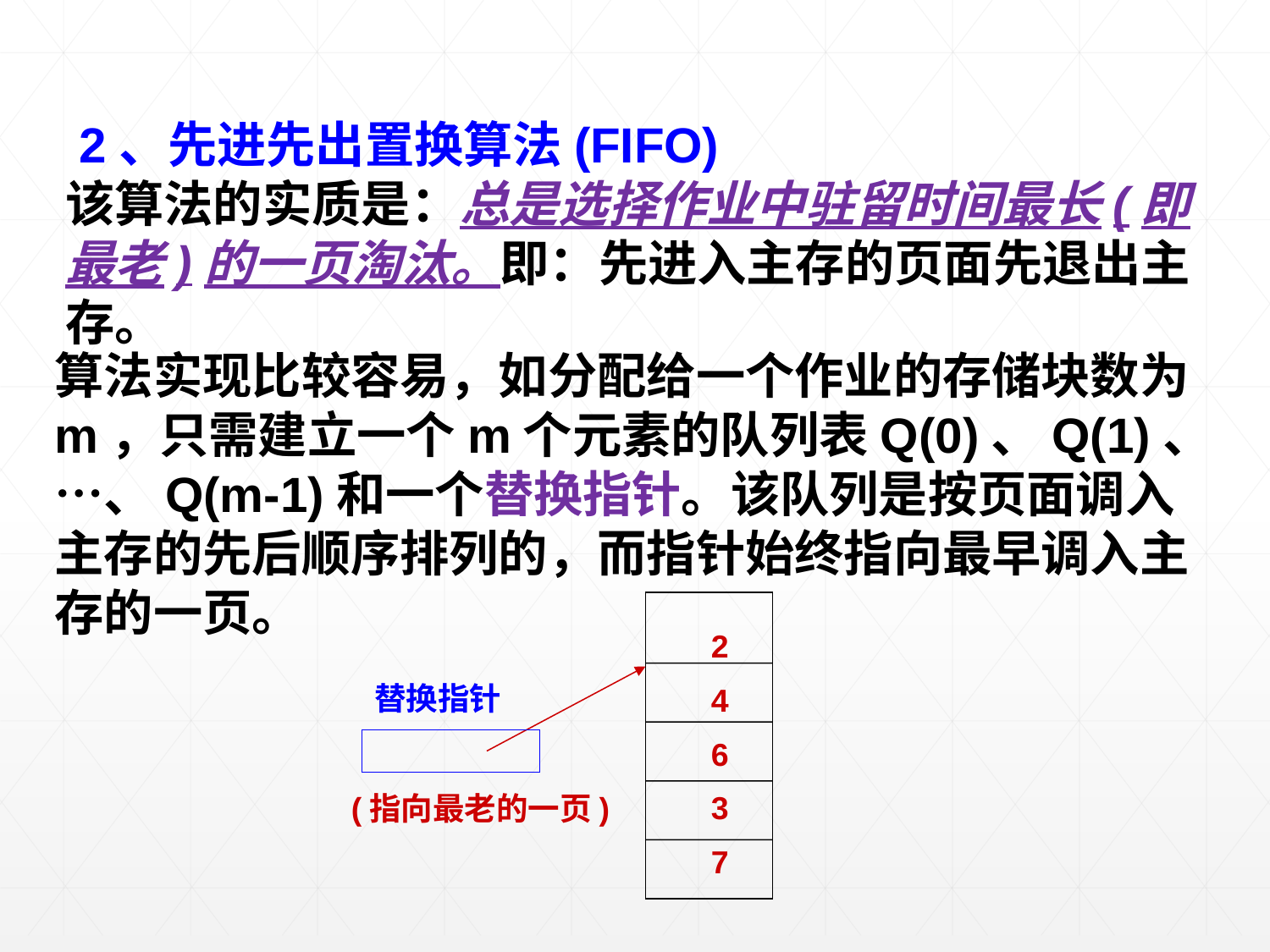

2、先进先出置换算法(FIFO)
该算法的实质是：总是选择作业中驻留时间最长(即最老)的一页淘汰。即：先进入主存的页面先退出主存。
算法实现比较容易，如分配给一个作业的存储块数为m，只需建立一个m个元素的队列表Q(0)、Q(1)、…、Q(m-1)和一个替换指针。该队列是按页面调入主存的先后顺序排列的，而指针始终指向最早调入主存的一页。

2
4
6
3
7

替换指针

(指向最老的一页)